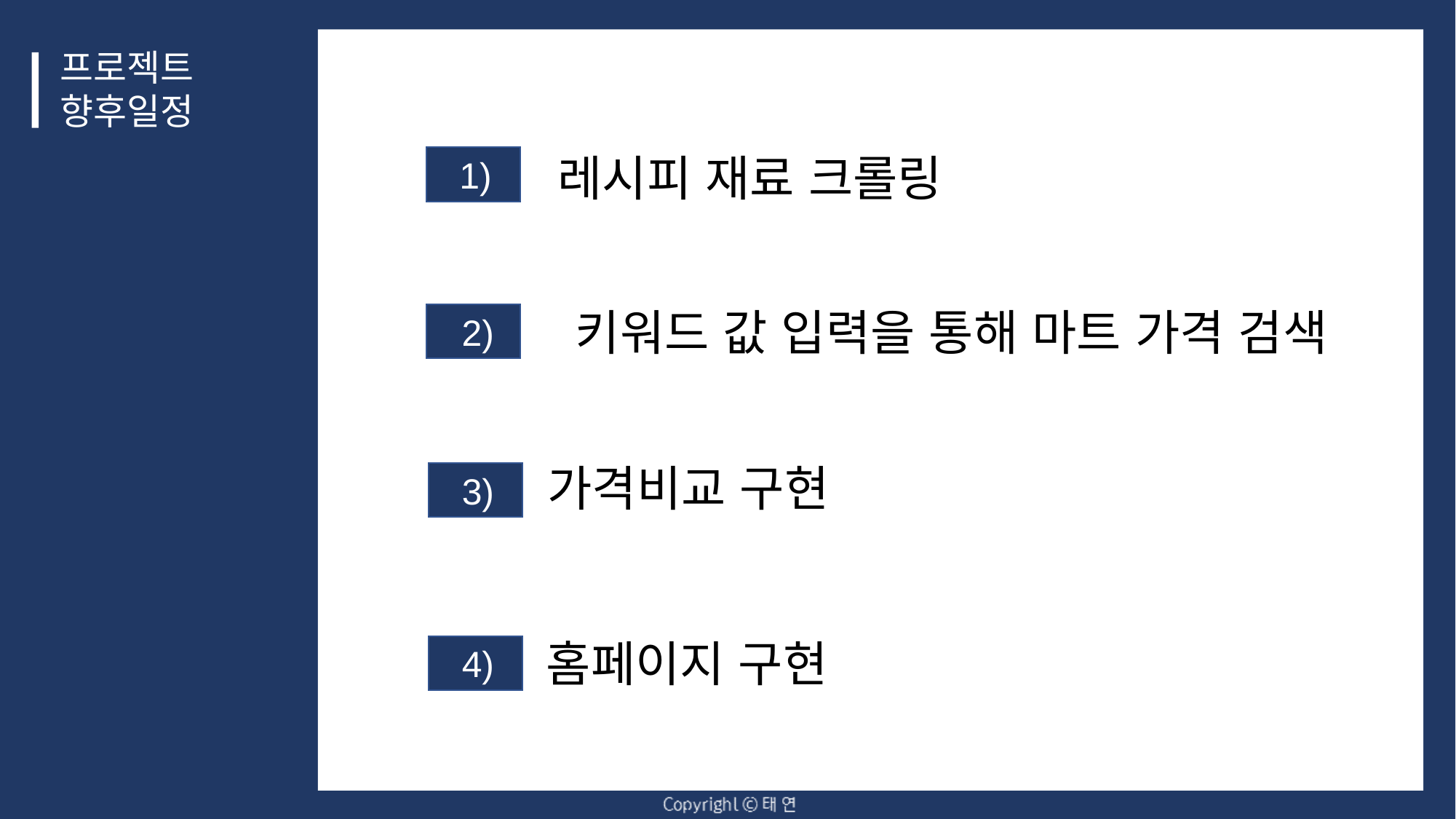

프로젝트
향후일정

레시피 재료 크롤링

   1)
키워드 값 입력을 통해 마트 가격 검색

   2)
가격비교 구현

   3)
홈페이지 구현

   4)